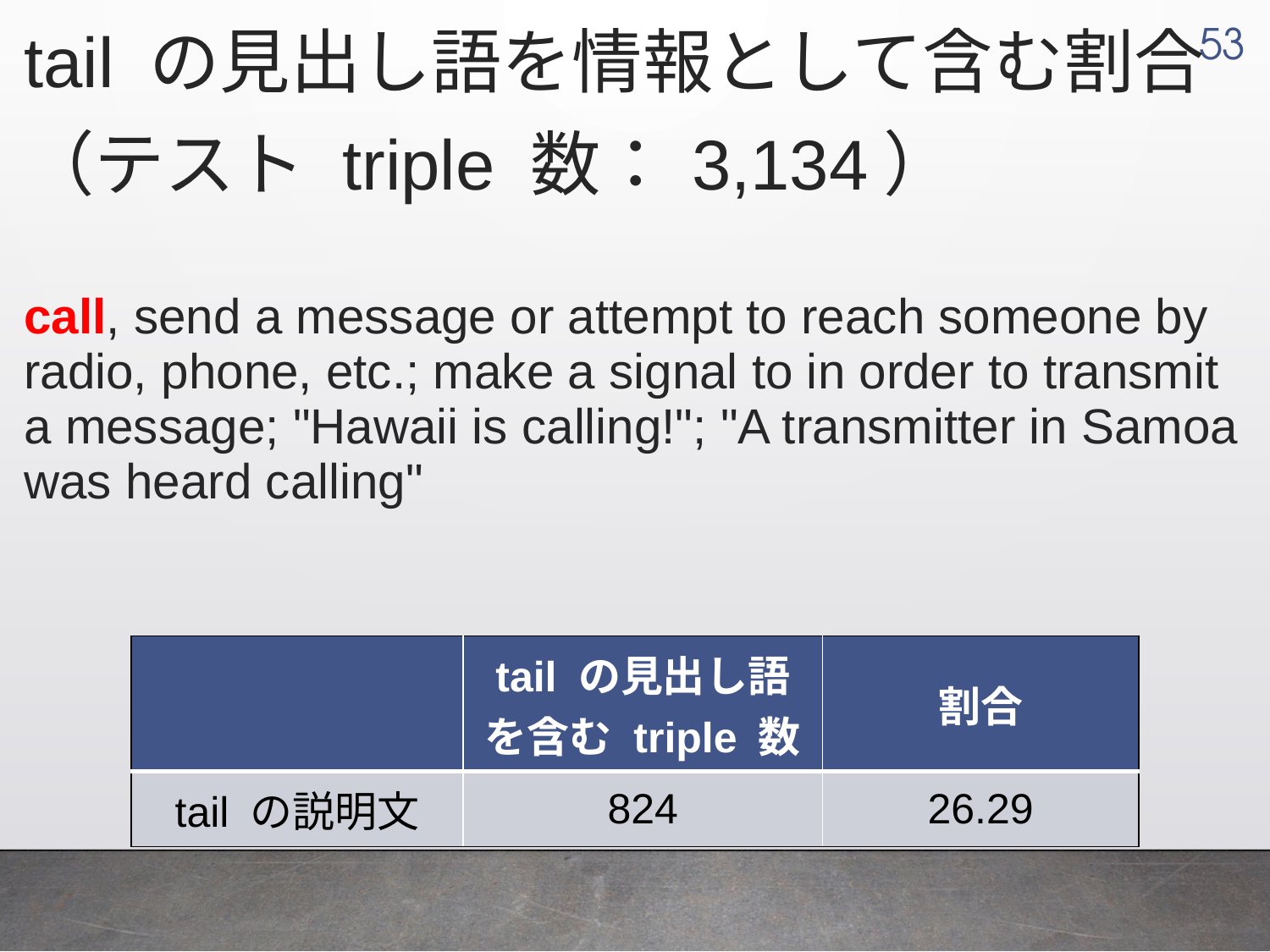

tail の見出し語を情報として含む割合
（テスト triple 数：3,134）

call, send a message or attempt to reach someone by radio, phone, etc.; make a signal to in order to transmit a message; "Hawaii is calling!"; "A transmitter in Samoa was heard calling"
53
|  | tail の見出し語を含む triple 数 | 割合 |
| --- | --- | --- |
| tail の説明文 | 824 | 26.29 |